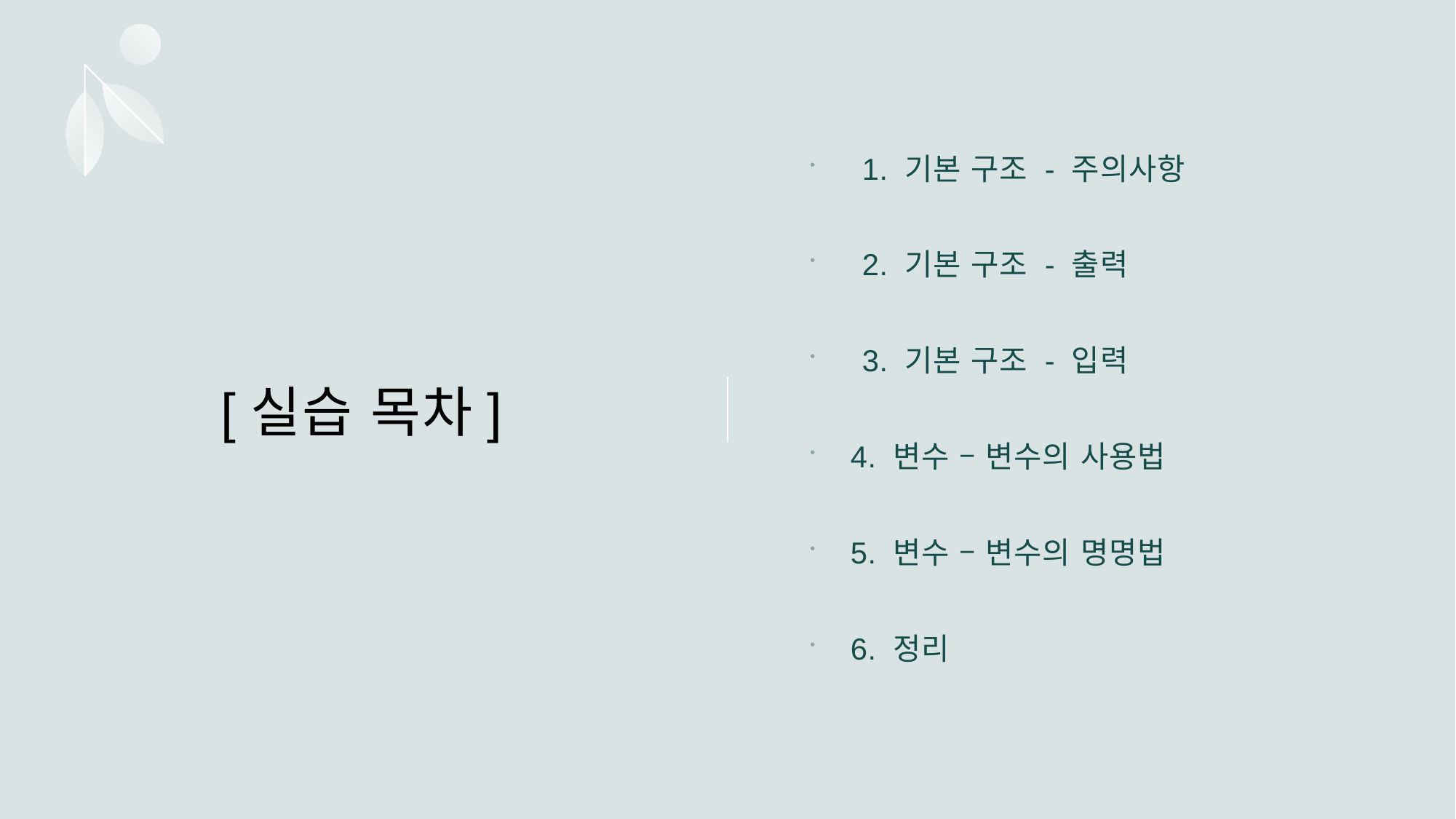

1. 기본 구조 - 주의사항

2. 기본 구조 - 출력

3. 기본 구조 - 입력

4. 변수 – 변수의 사용법

5. 변수 – 변수의 명명법

6. 정리
# [실습 목차]